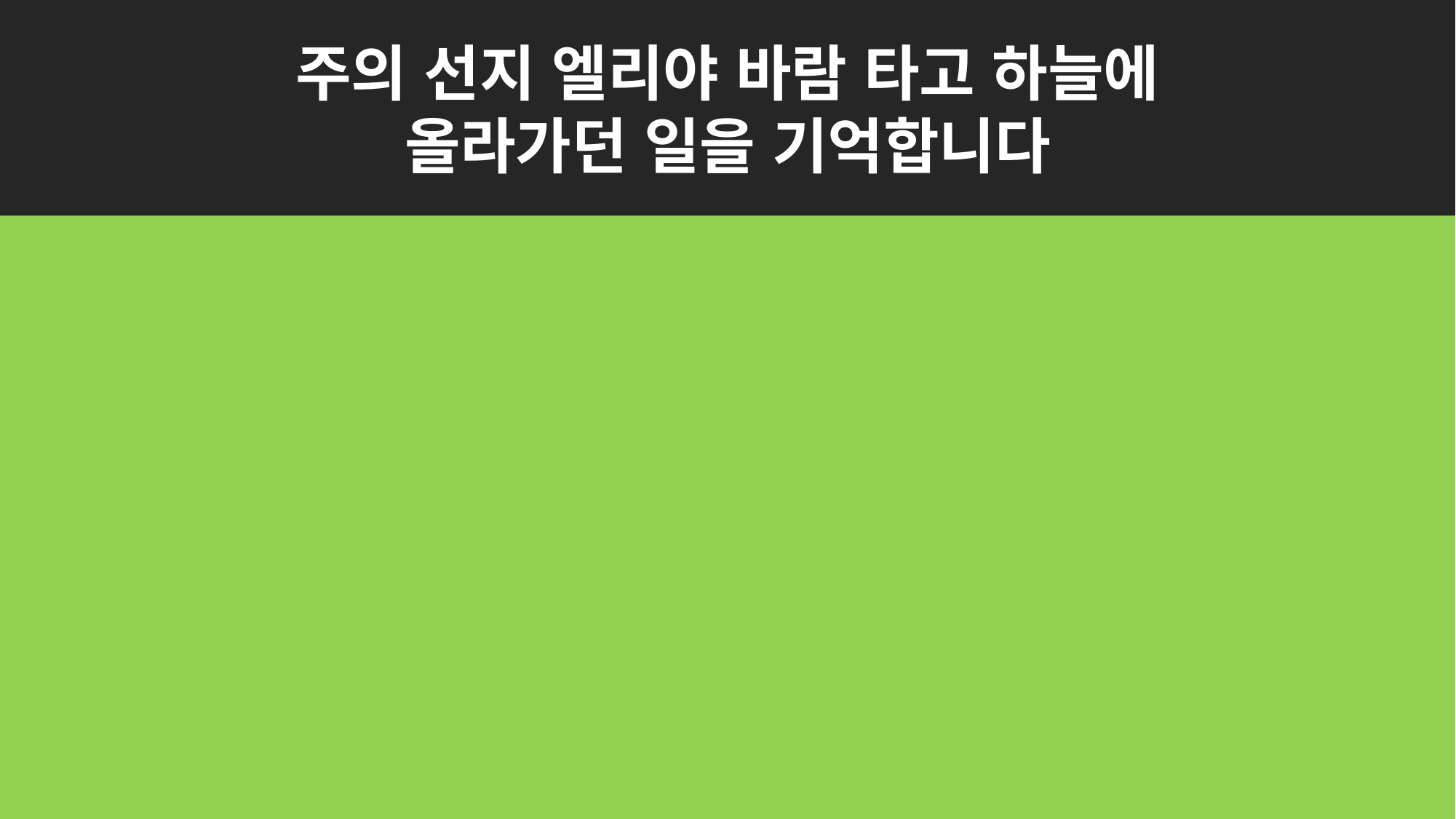

주의 선지 엘리야 바람 타고 하늘에
올라가던 일을 기억합니다